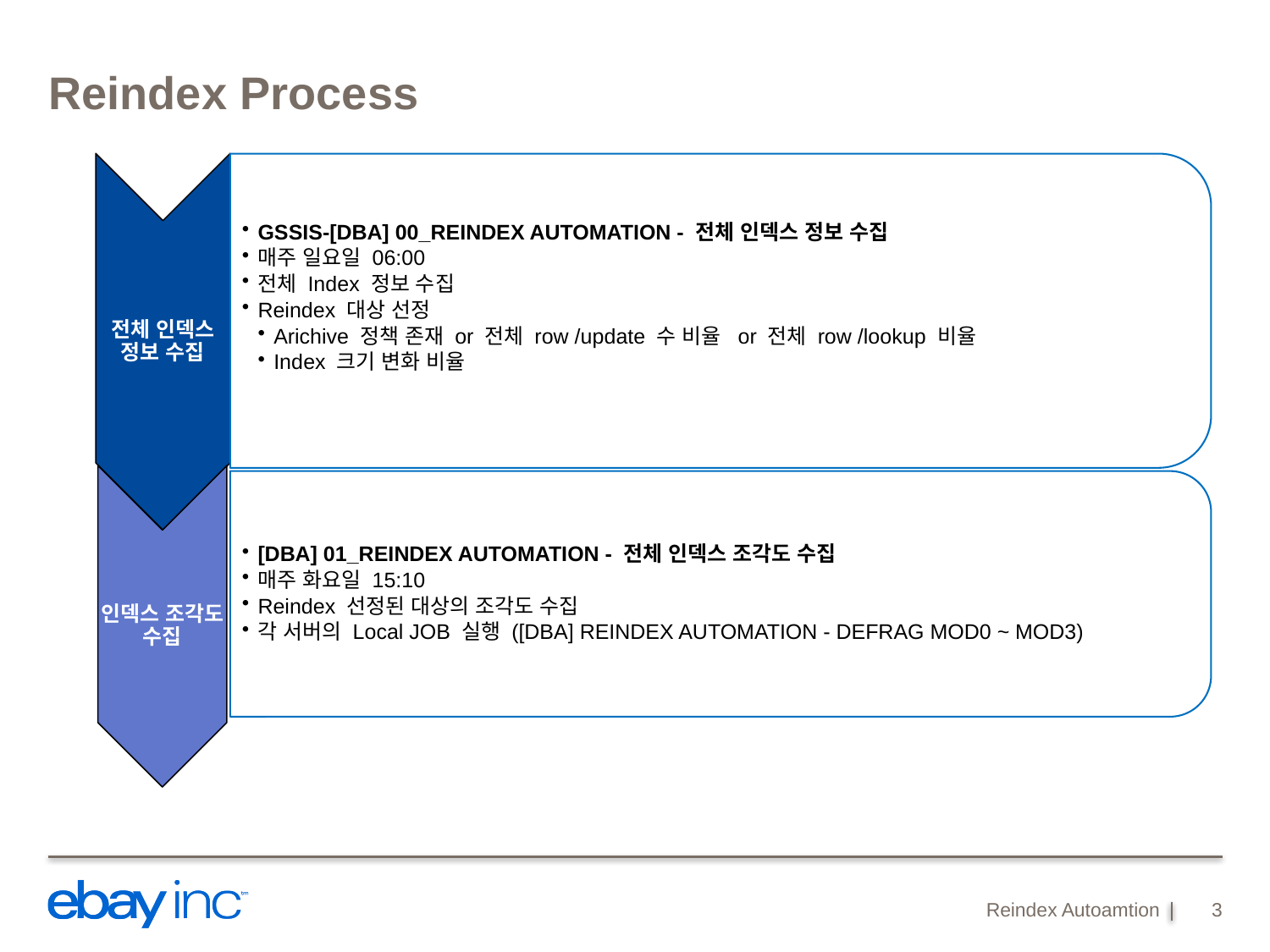

# Reindex Process
전체 인덱스 정보 수집
GSSIS-[DBA] 00_REINDEX AUTOMATION - 전체 인덱스 정보 수집
매주 일요일 06:00
전체 Index 정보 수집
Reindex 대상 선정
Arichive 정책 존재 or 전체 row /update 수 비율  or 전체 row /lookup 비율
Index 크기 변화 비율

인덱스 조각도 수집
[DBA] 01_REINDEX AUTOMATION - 전체 인덱스 조각도 수집
매주 화요일 15:10
Reindex 선정된 대상의 조각도 수집
각 서버의 Local JOB 실행 ([DBA] REINDEX AUTOMATION - DEFRAG MOD0 ~ MOD3)
Reindex Autoamtion
3